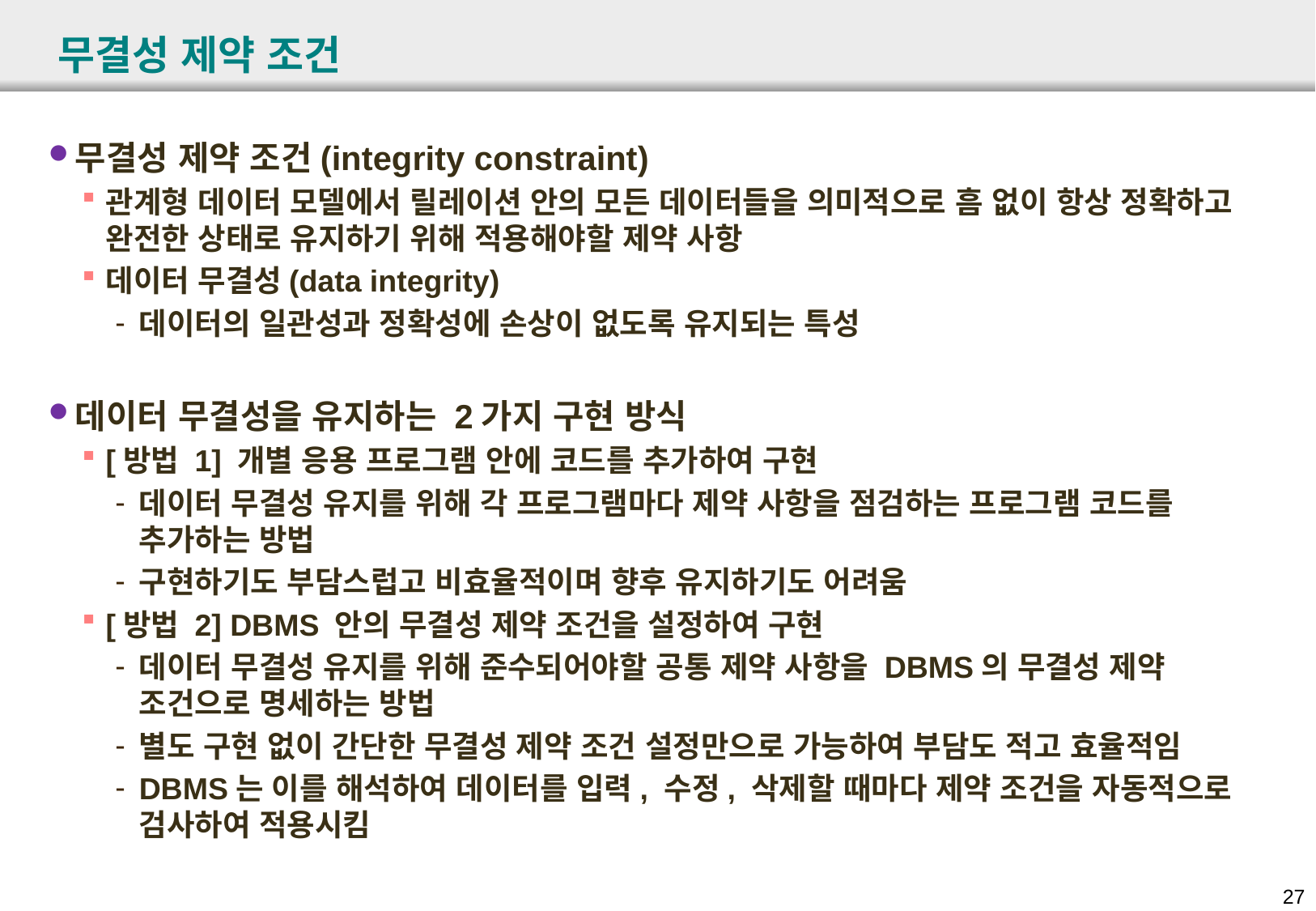

# 무결성 제약 조건
무결성 제약 조건(integrity constraint)
관계형 데이터 모델에서 릴레이션 안의 모든 데이터들을 의미적으로 흠 없이 항상 정확하고 완전한 상태로 유지하기 위해 적용해야할 제약 사항
데이터 무결성(data integrity)
데이터의 일관성과 정확성에 손상이 없도록 유지되는 특성

데이터 무결성을 유지하는 2가지 구현 방식
[방법 1] 개별 응용 프로그램 안에 코드를 추가하여 구현
데이터 무결성 유지를 위해 각 프로그램마다 제약 사항을 점검하는 프로그램 코드를 추가하는 방법
구현하기도 부담스럽고 비효율적이며 향후 유지하기도 어려움
[방법 2] DBMS 안의 무결성 제약 조건을 설정하여 구현
데이터 무결성 유지를 위해 준수되어야할 공통 제약 사항을 DBMS의 무결성 제약 조건으로 명세하는 방법
별도 구현 없이 간단한 무결성 제약 조건 설정만으로 가능하여 부담도 적고 효율적임
DBMS는 이를 해석하여 데이터를 입력, 수정, 삭제할 때마다 제약 조건을 자동적으로 검사하여 적용시킴